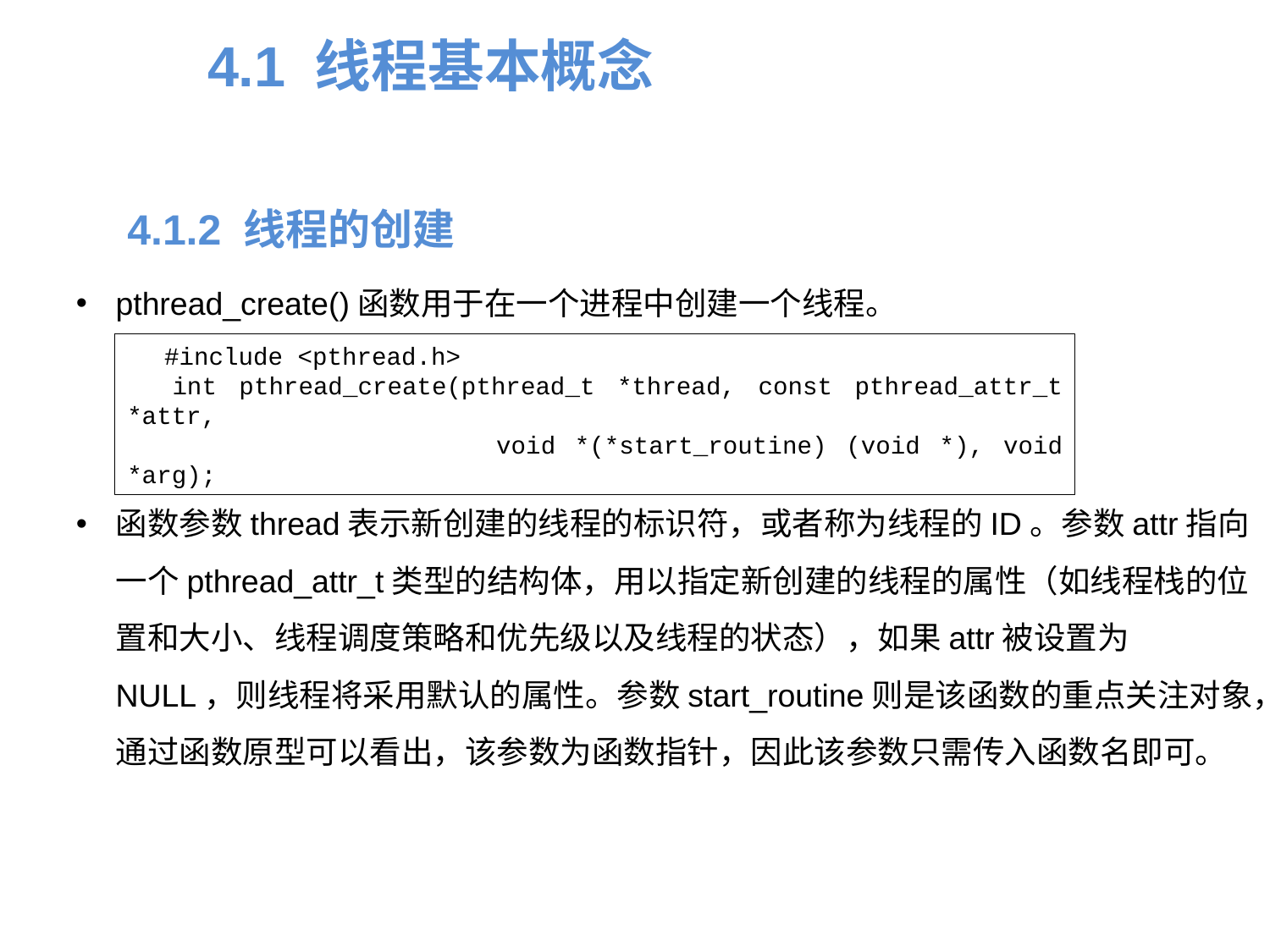

4.1 线程基本概念
4.1.2 线程的创建
pthread_create()函数用于在一个进程中创建一个线程。
#include <pthread.h>
int pthread_create(pthread_t *thread, const pthread_attr_t *attr,
                 void *(*start_routine) (void *), void *arg);
函数参数thread表示新创建的线程的标识符，或者称为线程的ID。参数attr指向一个pthread_attr_t类型的结构体，用以指定新创建的线程的属性（如线程栈的位置和大小、线程调度策略和优先级以及线程的状态），如果attr被设置为NULL，则线程将采用默认的属性。参数start_routine则是该函数的重点关注对象，通过函数原型可以看出，该参数为函数指针，因此该参数只需传入函数名即可。